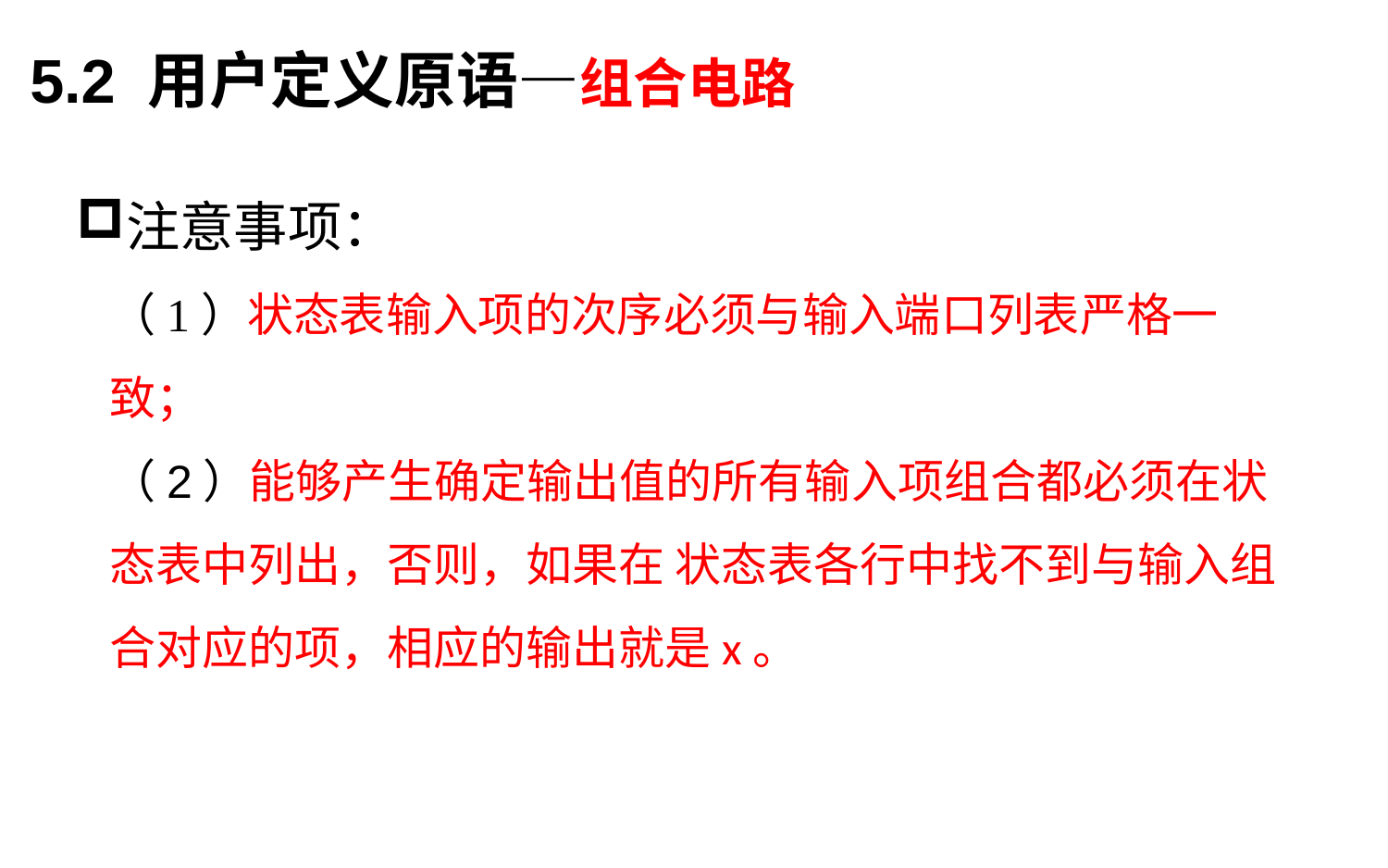

5.2 用户定义原语—组合电路
# 注意事项： （1）状态表输入项的次序必须与输入端口列表严格一致； （2）能够产生确定输出值的所有输入项组合都必须在状态表中列出，否则，如果在 状态表各行中找不到与输入组合对应的项，相应的输出就是x。